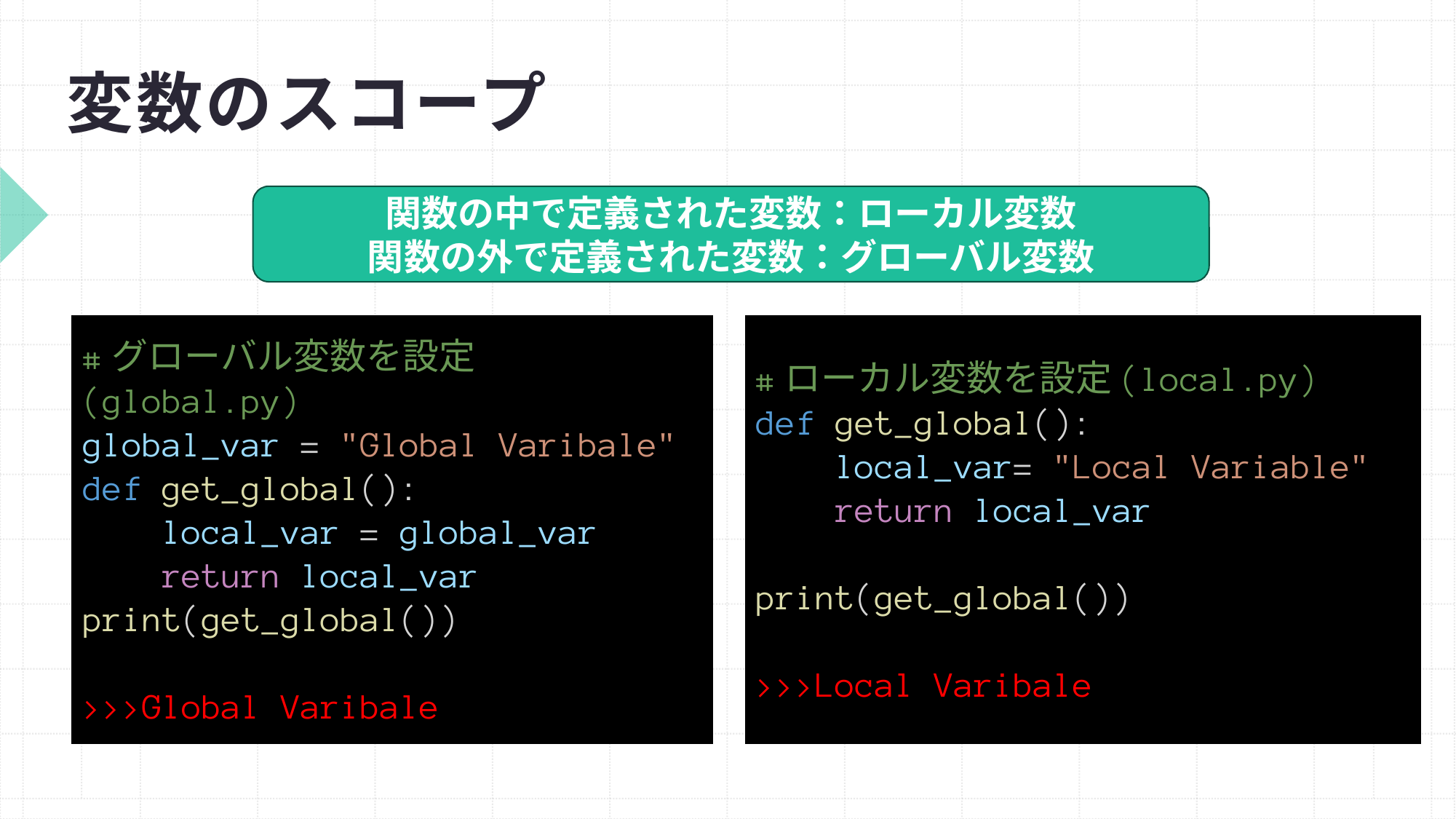

# 変数のスコープ
関数の中で定義された変数：ローカル変数
関数の外で定義された変数：グローバル変数
#グローバル変数を設定(global.py)
global_var = "Global Varibale"
def get_global():
    local_var = global_var
    return local_var
print(get_global())
>>>Global Varibale
#ローカル変数を設定(local.py)
def get_global():
    local_var= "Local Variable"
    return local_var
print(get_global())
>>>Local Varibale